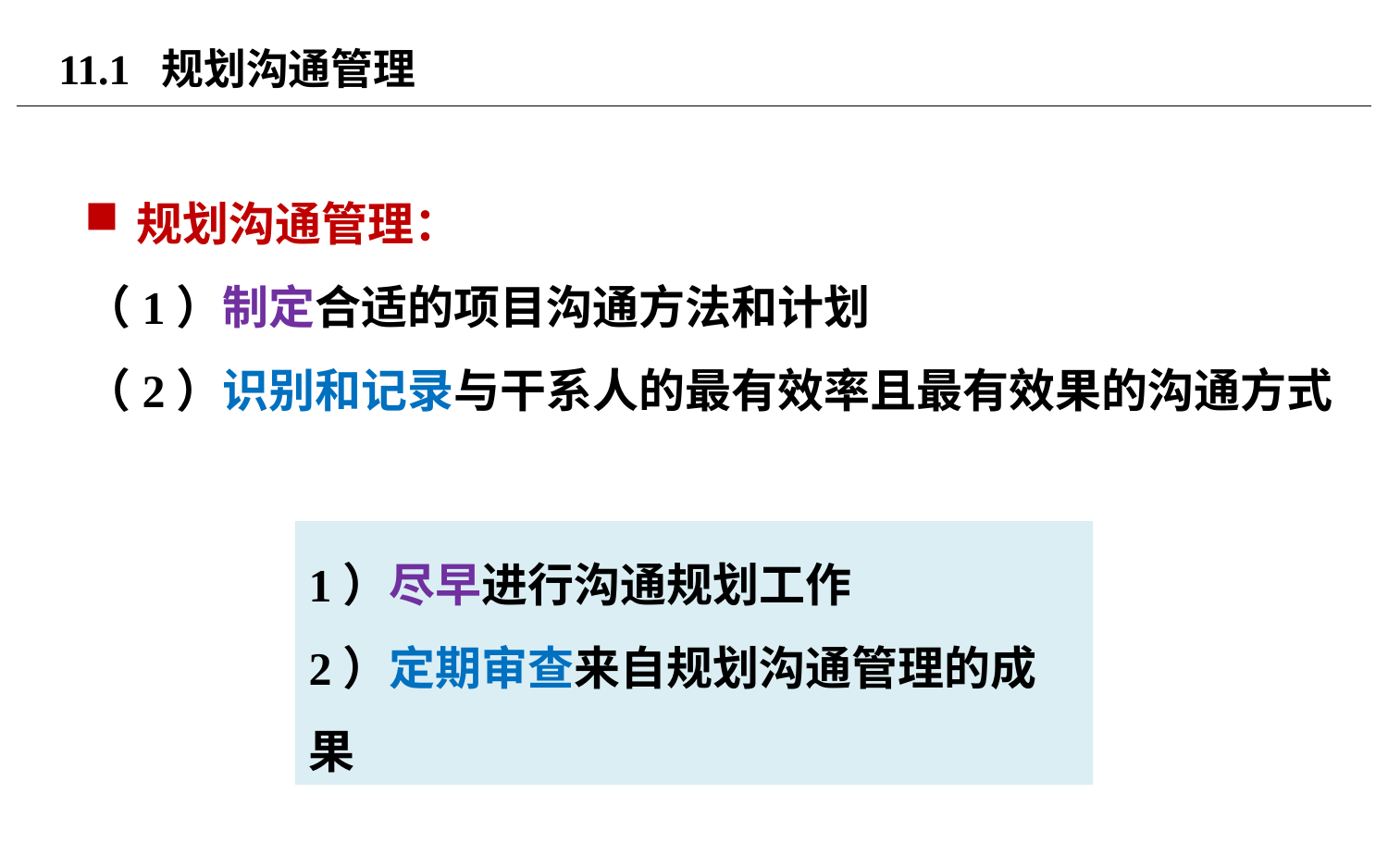

# 11.1  规划沟通管理
规划沟通管理：
（1）制定合适的项目沟通方法和计划
（2）识别和记录与干系人的最有效率且最有效果的沟通方式

1）尽早进行沟通规划工作
2）定期审查来自规划沟通管理的成果